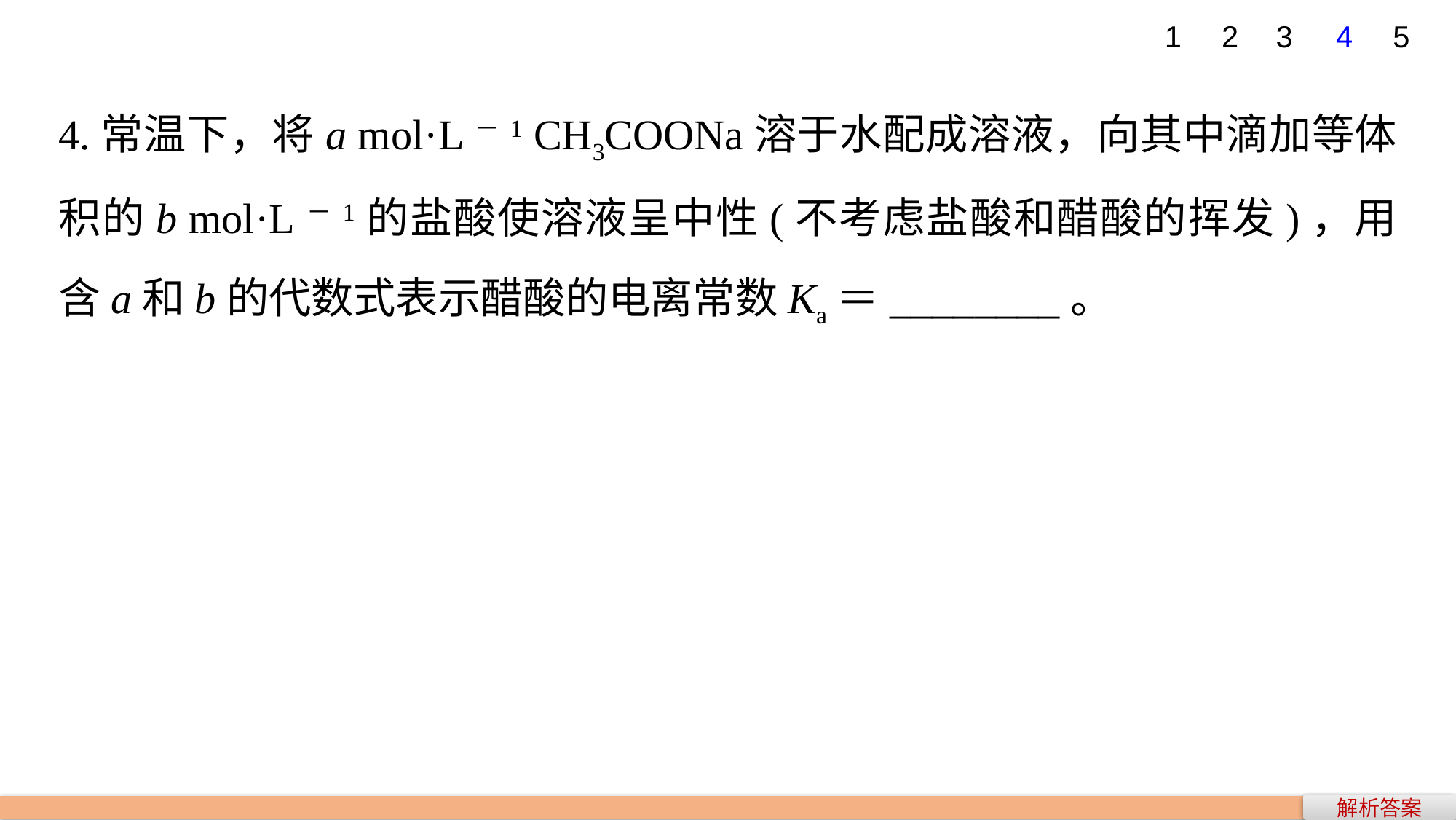

1
2
3
4
5
4.常温下，将a mol·L－1 CH3COONa溶于水配成溶液，向其中滴加等体积的b mol·L－1的盐酸使溶液呈中性(不考虑盐酸和醋酸的挥发)，用含a和b的代数式表示醋酸的电离常数Ka＝________。
解析答案